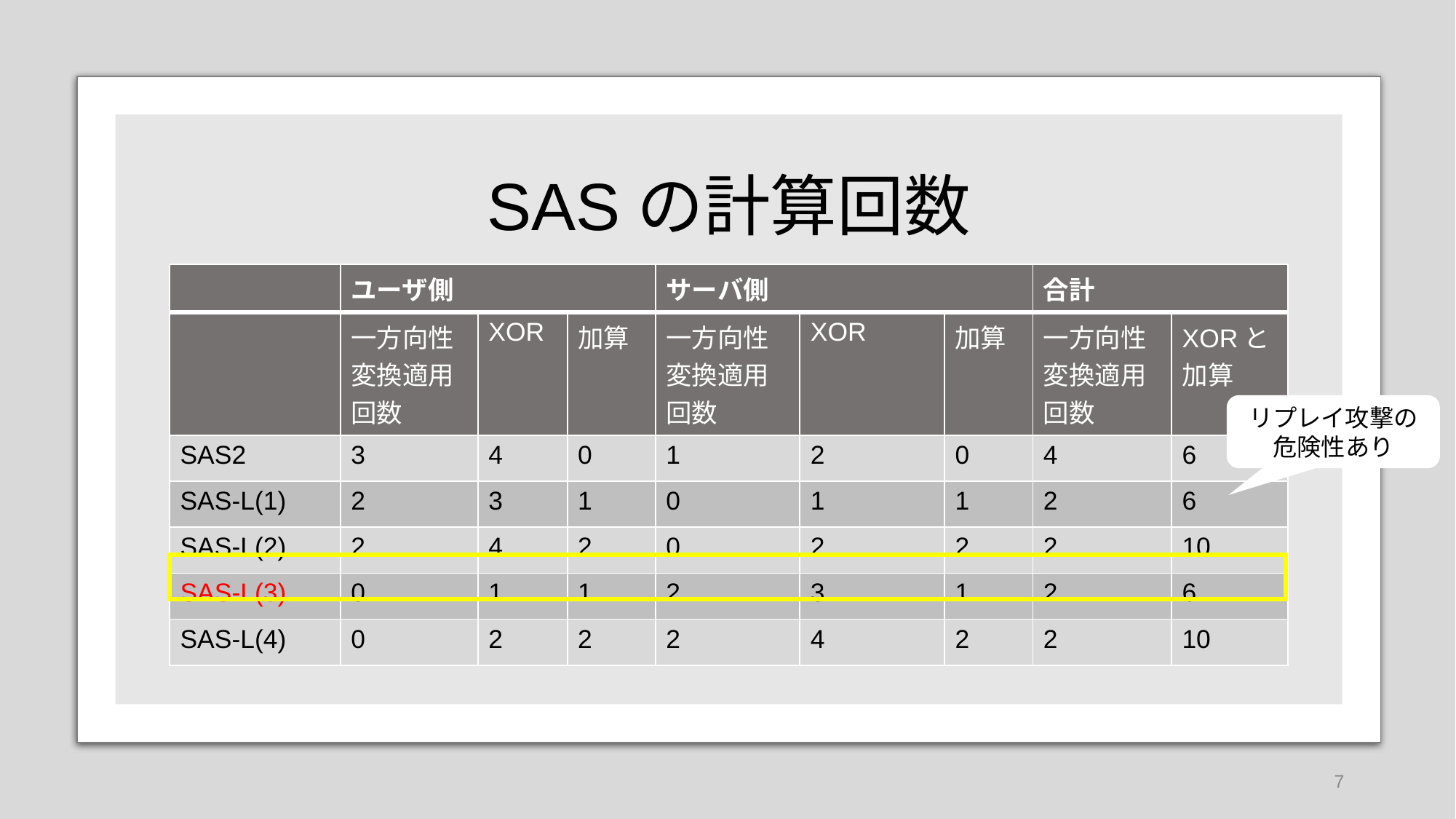

# SASの計算回数
|  | ユーザ側 |  |  | サーバ側 |  |  | 合計 |  |
| --- | --- | --- | --- | --- | --- | --- | --- | --- |
|  | 一方向性変換適用回数 | XOR | 加算 | 一方向性変換適用回数 | XOR | 加算 | 一方向性変換適用回数 | XORと 加算 |
| SAS2 | 3 | 4 | 0 | 1 | 2 | 0 | 4 | 6 |
| SAS-L(1) | 2 | 3 | 1 | 0 | 1 | 1 | 2 | 6 |
| SAS-L(2) | 2 | 4 | 2 | 0 | 2 | 2 | 2 | 10 |
| SAS-L(3) | 0 | 1 | 1 | 2 | 3 | 1 | 2 | 6 |
| SAS-L(4) | 0 | 2 | 2 | 2 | 4 | 2 | 2 | 10 |
リプレイ攻撃の
危険性あり

7